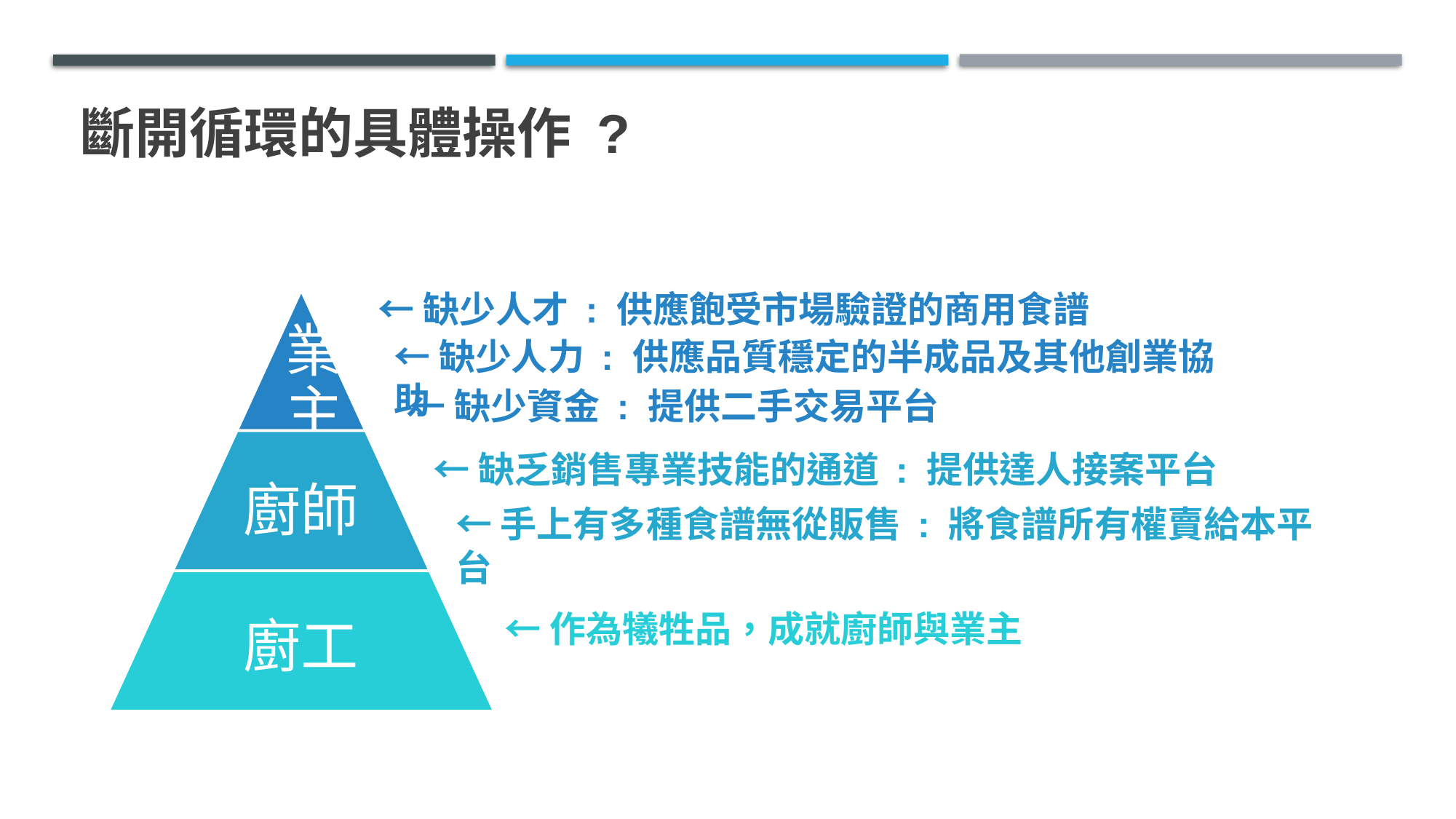

# 斷開循環的具體操作 ?
←缺少人才 : 供應飽受市場驗證的商用食譜
業主
廚師
廚工
←缺少人力 : 供應品質穩定的半成品及其他創業協助
←缺少資金 : 提供二手交易平台
←缺乏銷售專業技能的通道 : 提供達人接案平台
←手上有多種食譜無從販售 : 將食譜所有權賣給本平台
←作為犧牲品，成就廚師與業主